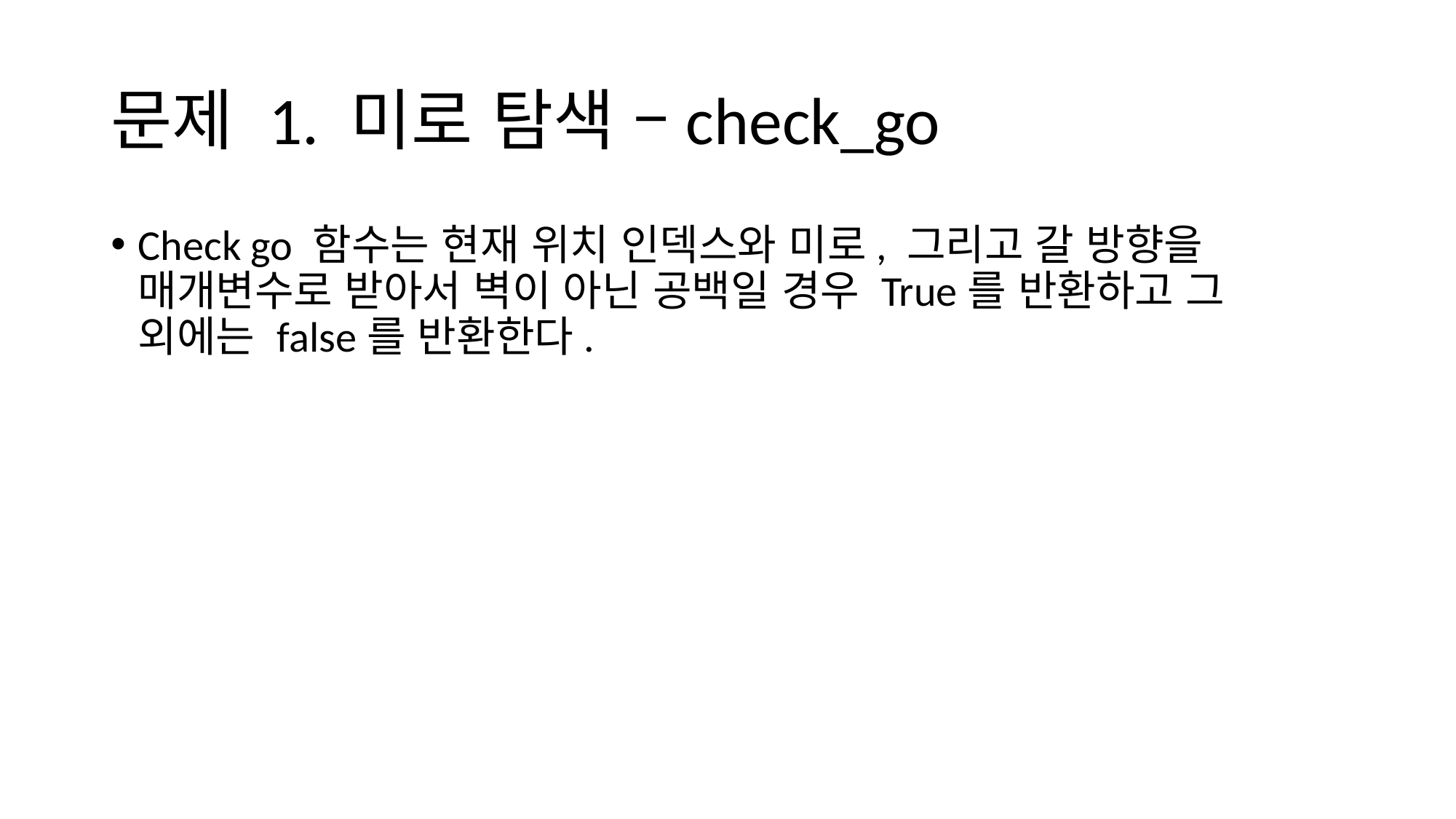

# 문제 1. 미로 탐색 –check_go
Check go 함수는 현재 위치 인덱스와 미로, 그리고 갈 방향을 매개변수로 받아서 벽이 아닌 공백일 경우 True를 반환하고 그 외에는 false를 반환한다.